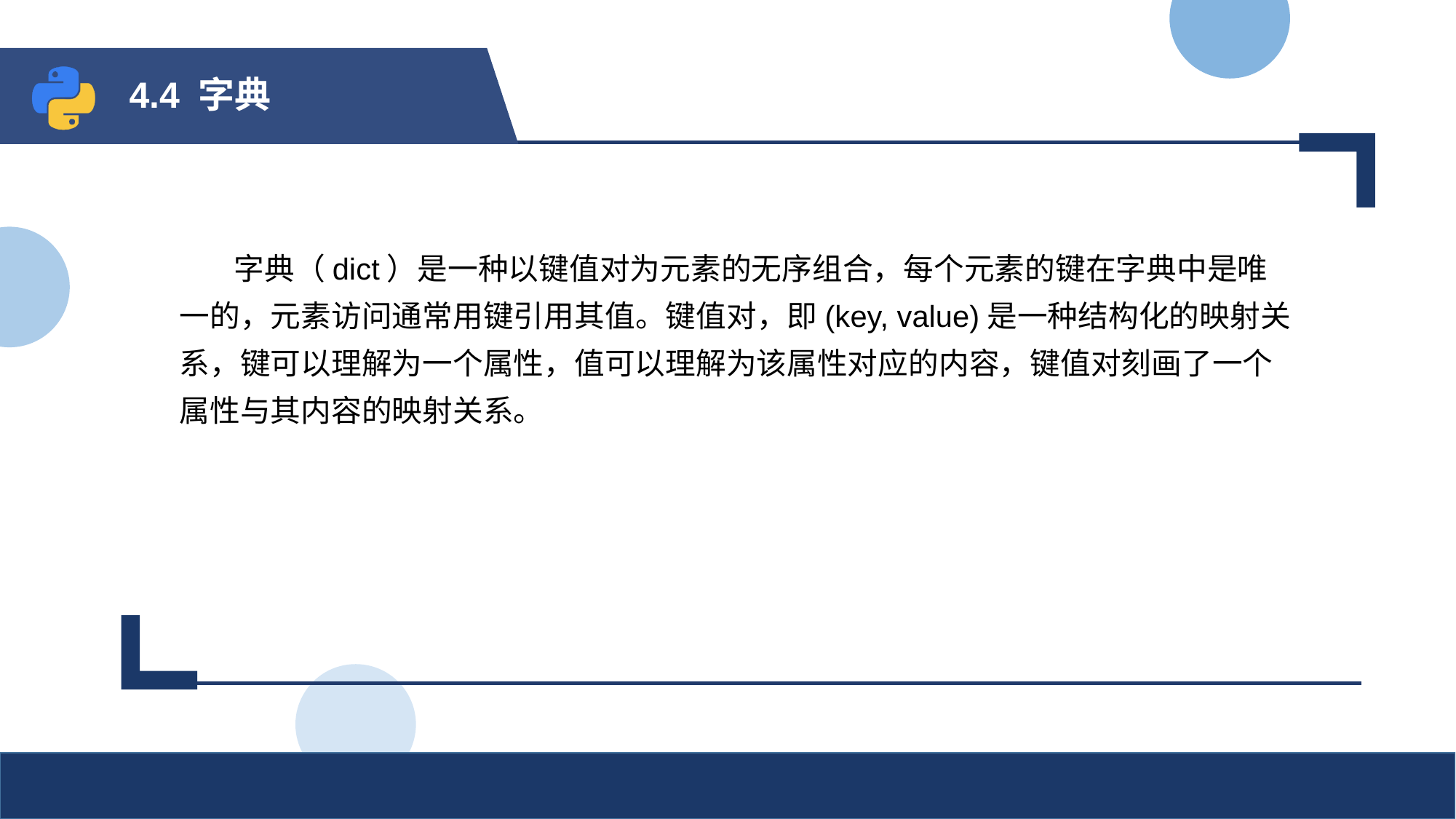

# 4.4 字典
字典（dict）是一种以键值对为元素的无序组合，每个元素的键在字典中是唯一的，元素访问通常用键引用其值。键值对，即(key, value)是一种结构化的映射关系，键可以理解为一个属性，值可以理解为该属性对应的内容，键值对刻画了一个属性与其内容的映射关系。